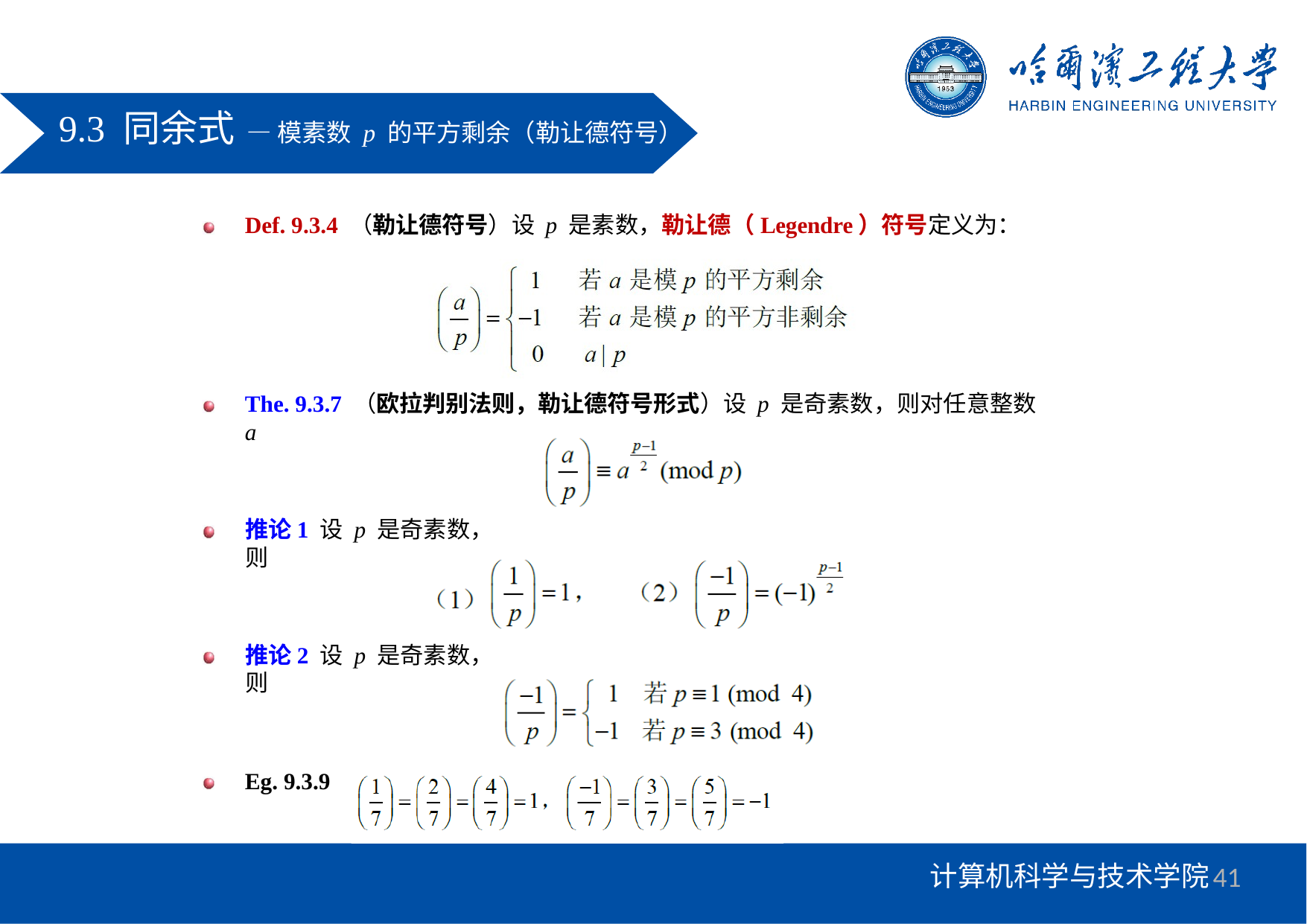

# 9.3 同余式— 模素数 p 的平方剩余（勒让德符号）
Def. 9.3.4 （勒让德符号）设 p 是素数，勒让德（Legendre）符号定义为：

The. 9.3.7 （欧拉判别法则，勒让德符号形式）设 p 是奇素数，则对任意整数 a

推论1 设 p 是奇素数，则

推论2 设 p 是奇素数，则

Eg. 9.3.9

41